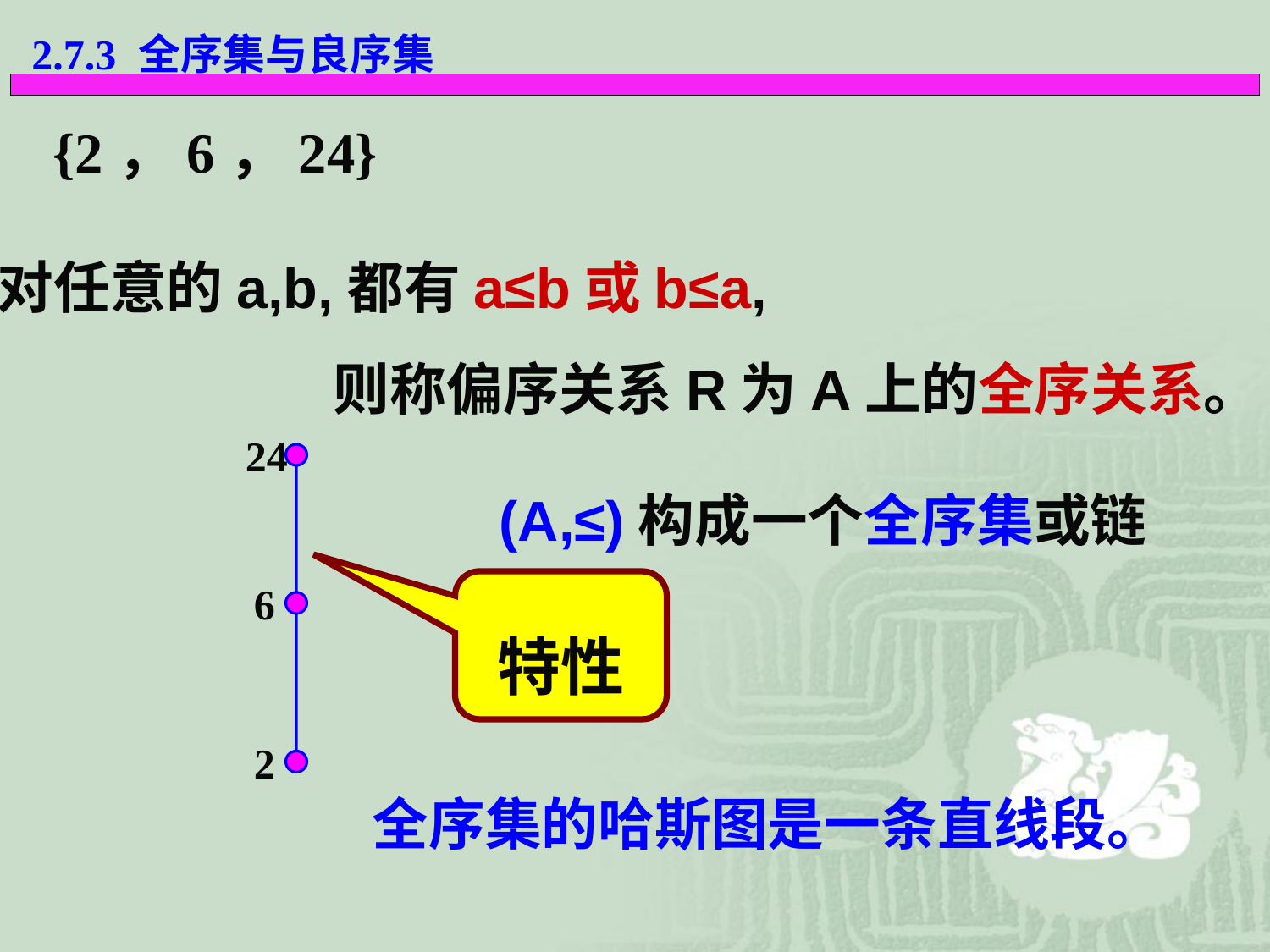

2.7.3 全序集与良序集

{2，6，24}
对任意的a,b,都有a≤b或b≤a,
                         则称偏序关系R为A上的全序关系。
24

6

2

(A,≤)构成一个全序集或链
特性
全序集的哈斯图是一条直线段。